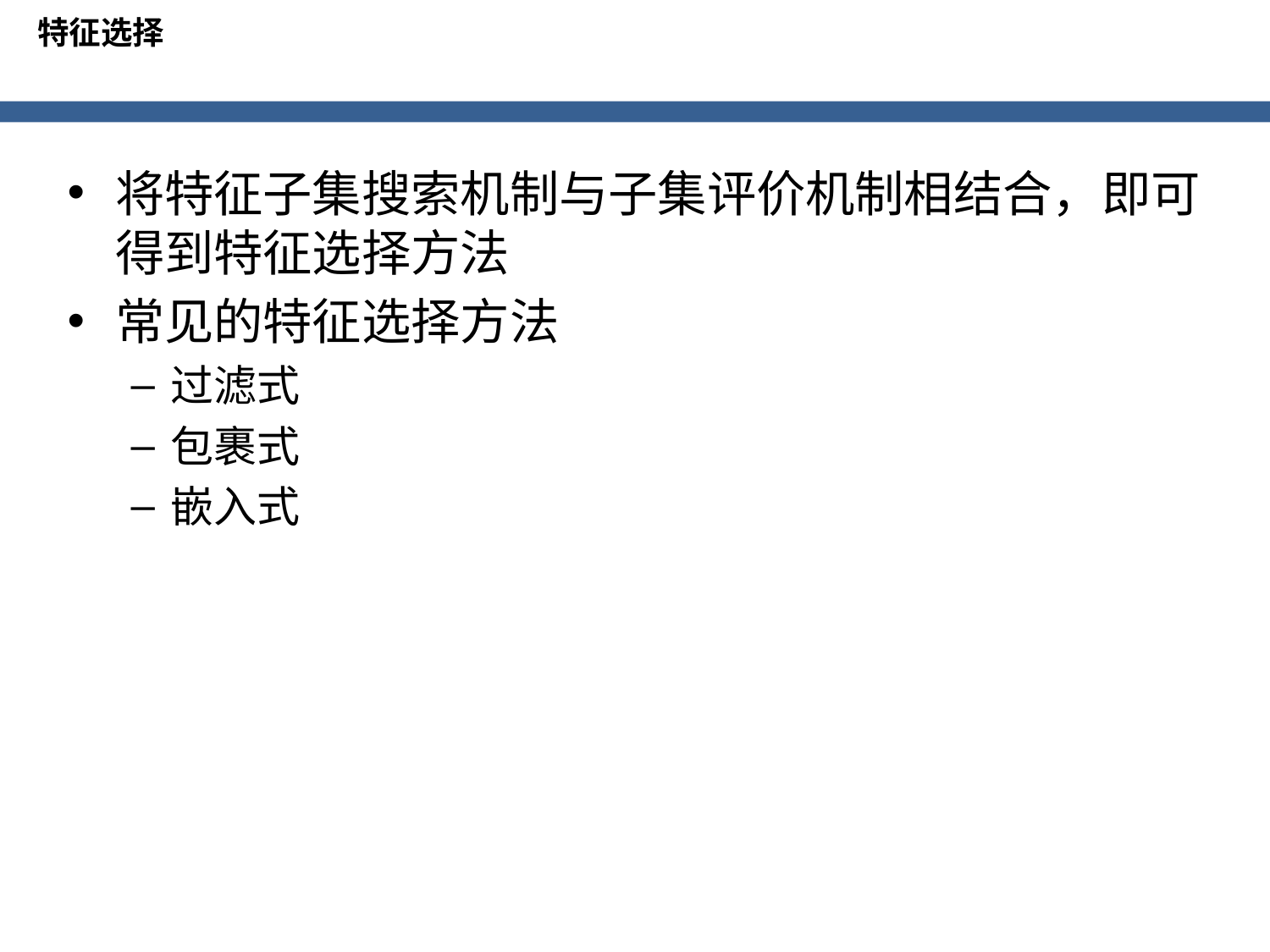

特征选择
将特征子集搜索机制与子集评价机制相结合，即可得到特征选择方法
常见的特征选择方法
过滤式
包裹式
嵌入式